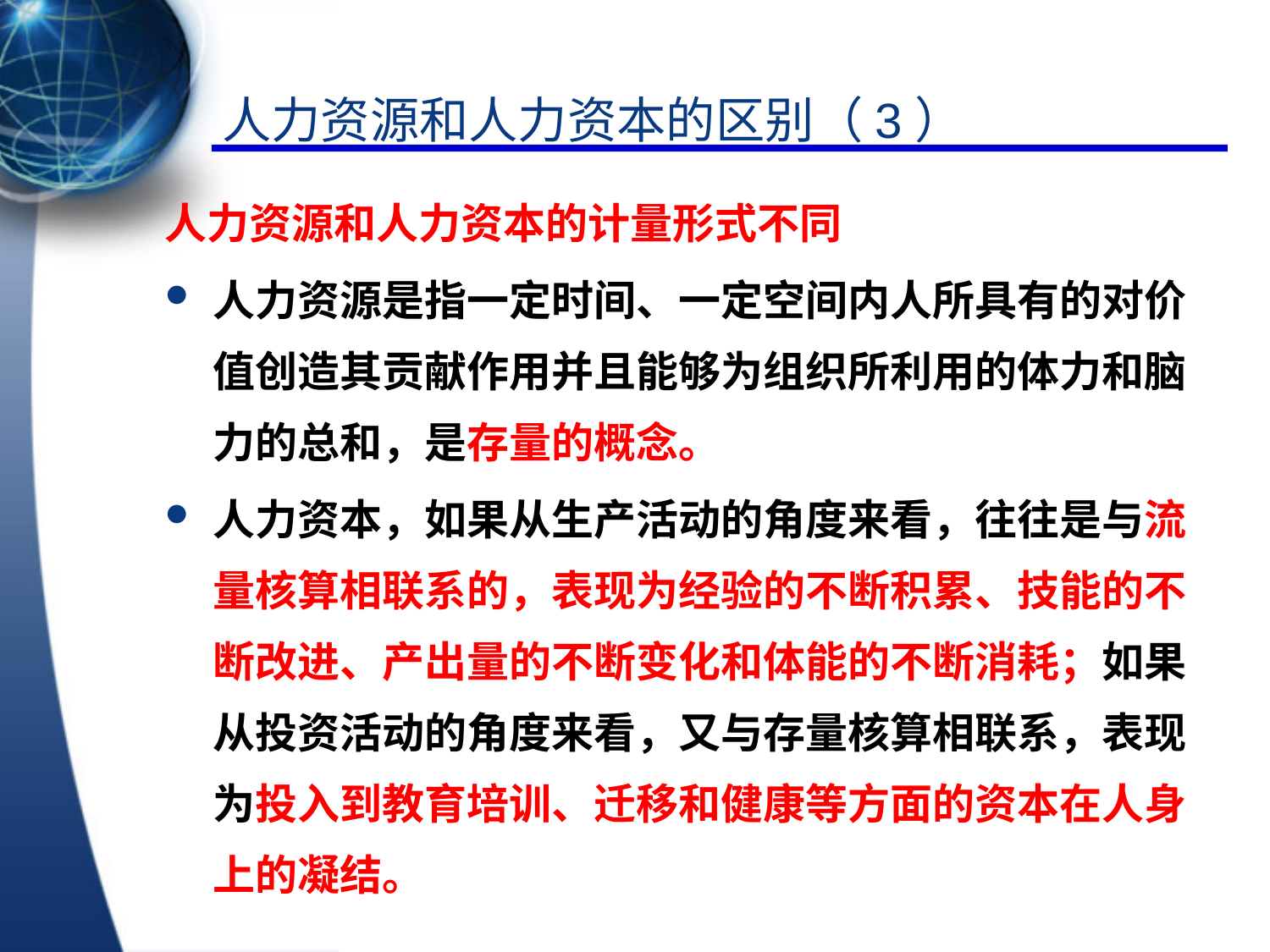

# 人力资源和人力资本的区别（3）
人力资源和人力资本的计量形式不同
人力资源是指一定时间、一定空间内人所具有的对价值创造其贡献作用并且能够为组织所利用的体力和脑力的总和，是存量的概念。
人力资本，如果从生产活动的角度来看，往往是与流量核算相联系的，表现为经验的不断积累、技能的不断改进、产出量的不断变化和体能的不断消耗；如果从投资活动的角度来看，又与存量核算相联系，表现为投入到教育培训、迁移和健康等方面的资本在人身上的凝结。